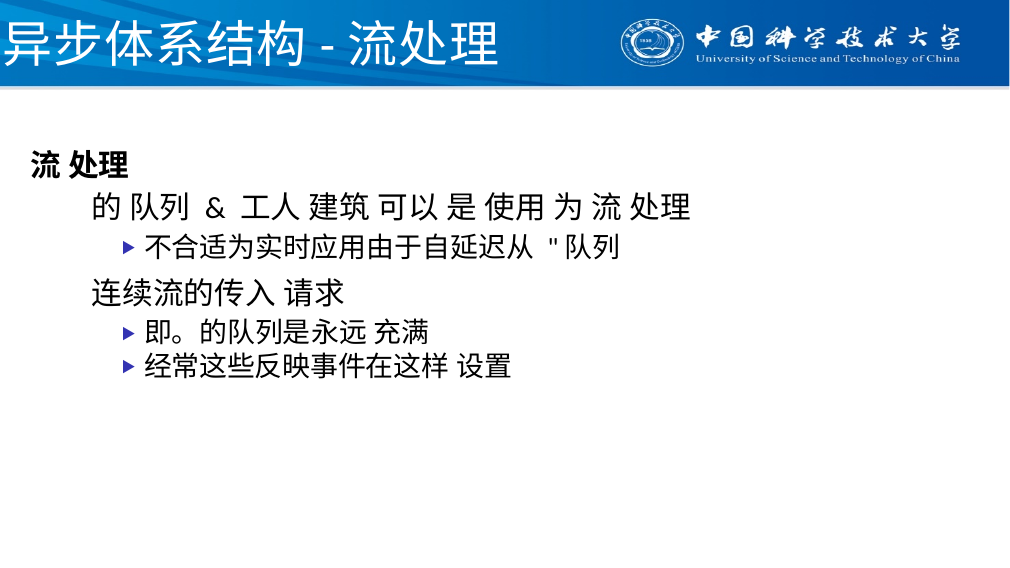

# 异步体系结构-流处理
流 处理
的 队列 & 工人 建筑 可以 是 使用 为 流 处理
▶不合适为实时应用由于自延迟从 "队列
连续流的传入 请求
▶即。的队列是永远 充满
▶经常这些反映事件在这样 设置